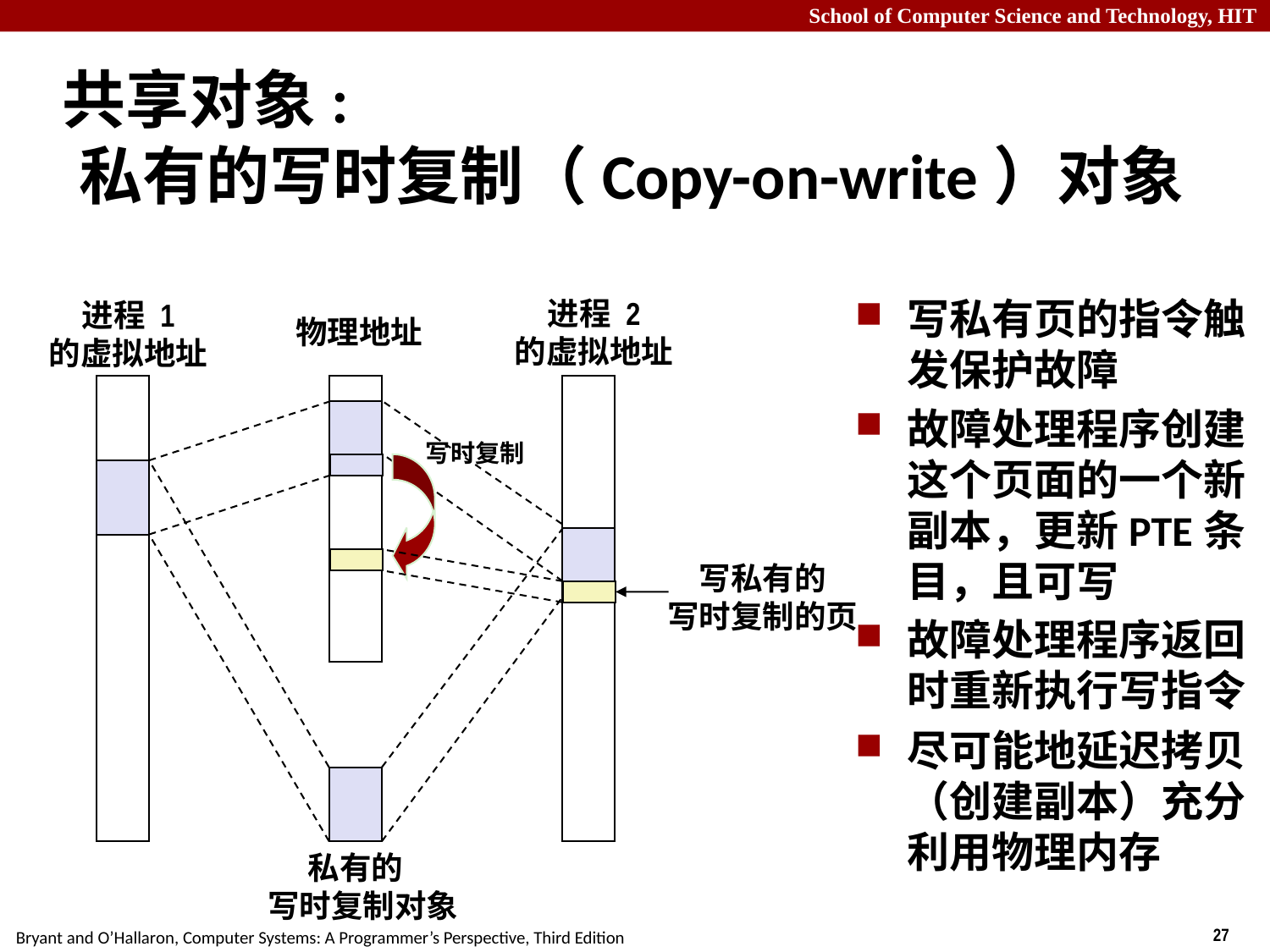

# 共享对象: 私有的写时复制（Copy-on-write）对象
写私有页的指令触发保护故障
故障处理程序创建这个页面的一个新副本，更新PTE条目，且可写
故障处理程序返回时重新执行写指令
尽可能地延迟拷贝（创建副本）充分利用物理内存
进程 2
的虚拟地址
进程 1
的虚拟地址
物理地址

写时复制

写私有的
写时复制的页

私有的
写时复制对象